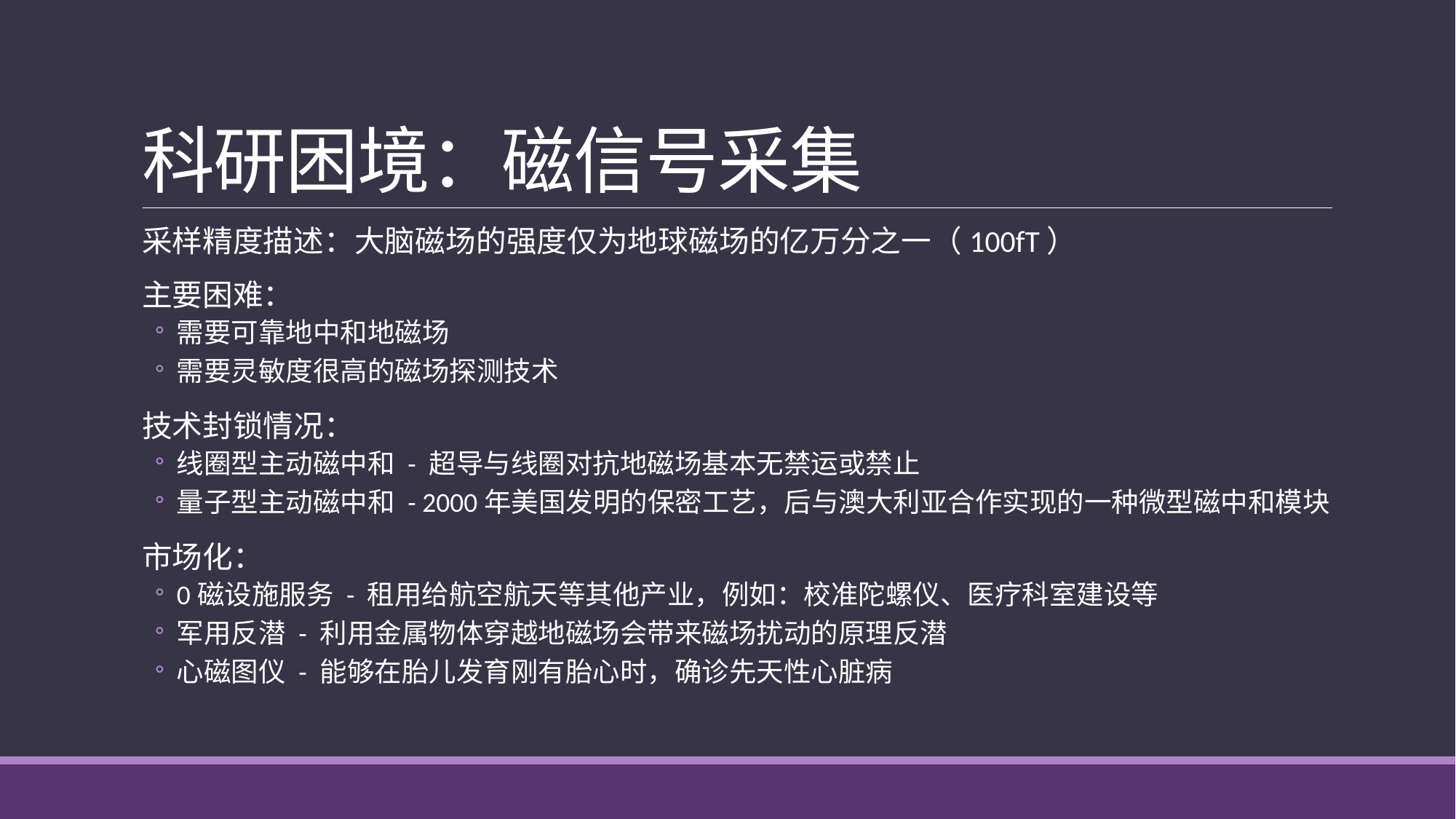

# 科研困境：磁信号采集
采样精度描述：大脑磁场的强度仅为地球磁场的亿万分之一（100fT）
主要困难：
需要可靠地中和地磁场
需要灵敏度很高的磁场探测技术
技术封锁情况：
线圈型主动磁中和 - 超导与线圈对抗地磁场基本无禁运或禁止
量子型主动磁中和 - 2000年美国发明的保密工艺，后与澳大利亚合作实现的一种微型磁中和模块
市场化：
0磁设施服务 - 租用给航空航天等其他产业，例如：校准陀螺仪、医疗科室建设等
军用反潜 - 利用金属物体穿越地磁场会带来磁场扰动的原理反潜
心磁图仪 - 能够在胎儿发育刚有胎心时，确诊先天性心脏病